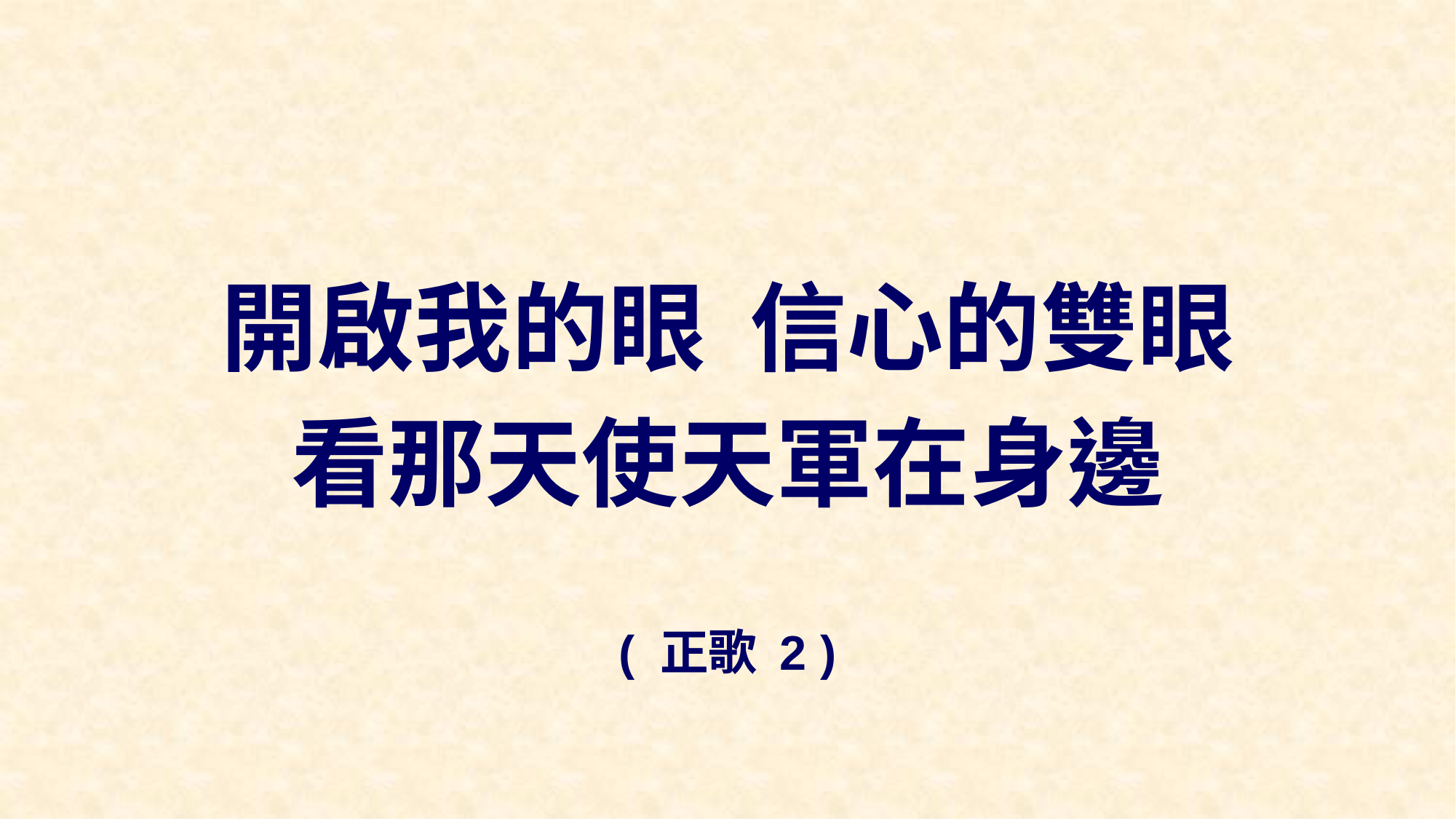

開啟我的眼  信心的雙眼
看那天使天軍在身邊
( 正歌 2 )